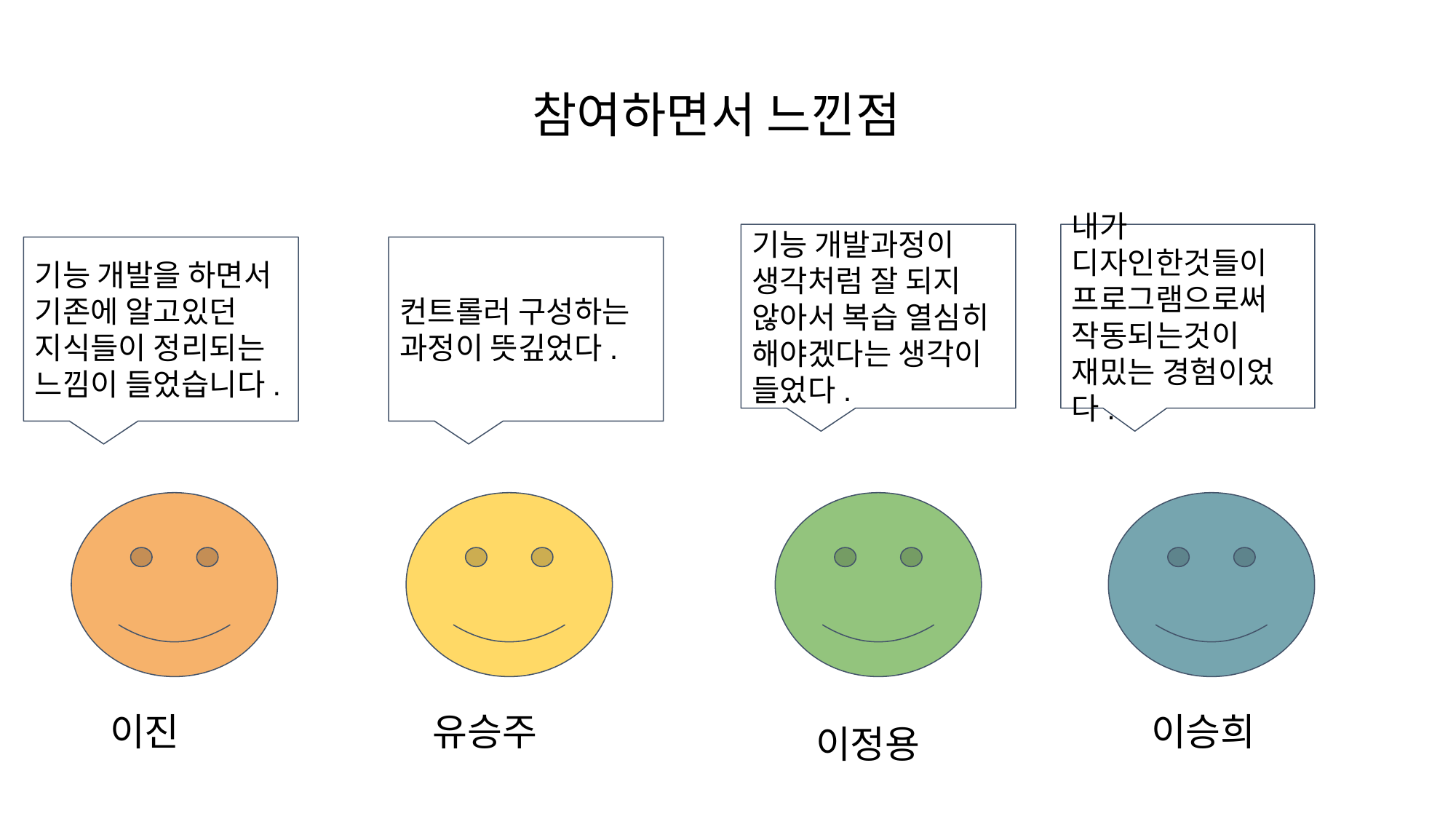

참여하면서 느낀점

기능 개발과정이 생각처럼 잘 되지 않아서 복습 열심히 해야겠다는 생각이 들었다.
내가 디자인한것들이 프로그램으로써 작동되는것이 재밌는 경험이었다.
기능 개발을 하면서 기존에 알고있던 지식들이 정리되는 느낌이 들었습니다.
컨트롤러 구성하는 과정이 뜻깊었다.

이진
유승주
이승희
이정용